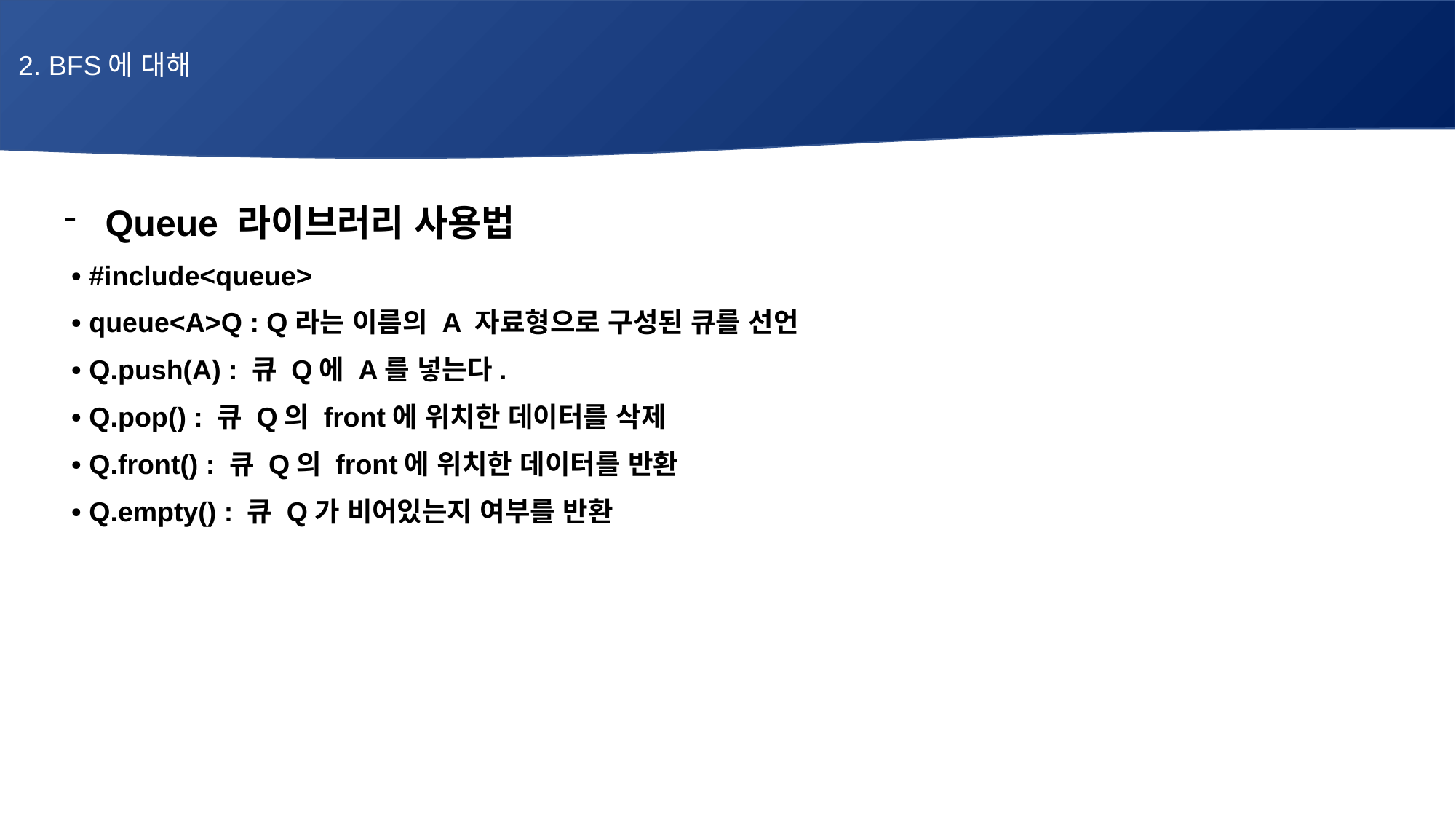

2. BFS에 대해
# 매주 1 과제 LV2
Queue 라이브러리 사용법
 • #include<queue>
 • queue<A>Q : Q라는 이름의 A 자료형으로 구성된 큐를 선언
 • Q.push(A) : 큐 Q에 A를 넣는다.
 • Q.pop() : 큐 Q의 front에 위치한 데이터를 삭제
 • Q.front() : 큐 Q의 front에 위치한 데이터를 반환
 • Q.empty() : 큐 Q가 비어있는지 여부를 반환